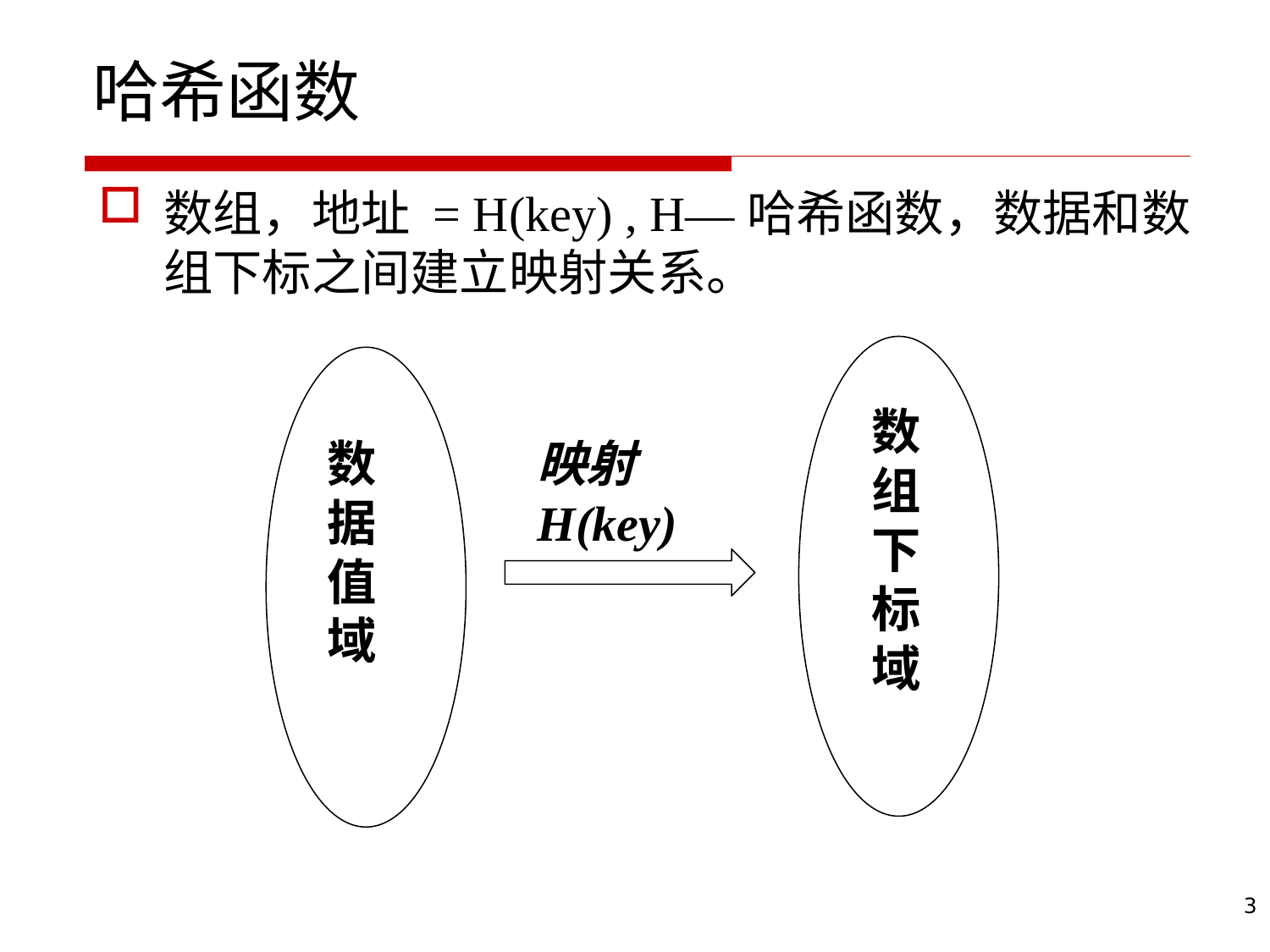

# 哈希函数
数组，地址 = H(key) , H—哈希函数，数据和数组下标之间建立映射关系。

数组下标域
数据值域
映射H(key)

3